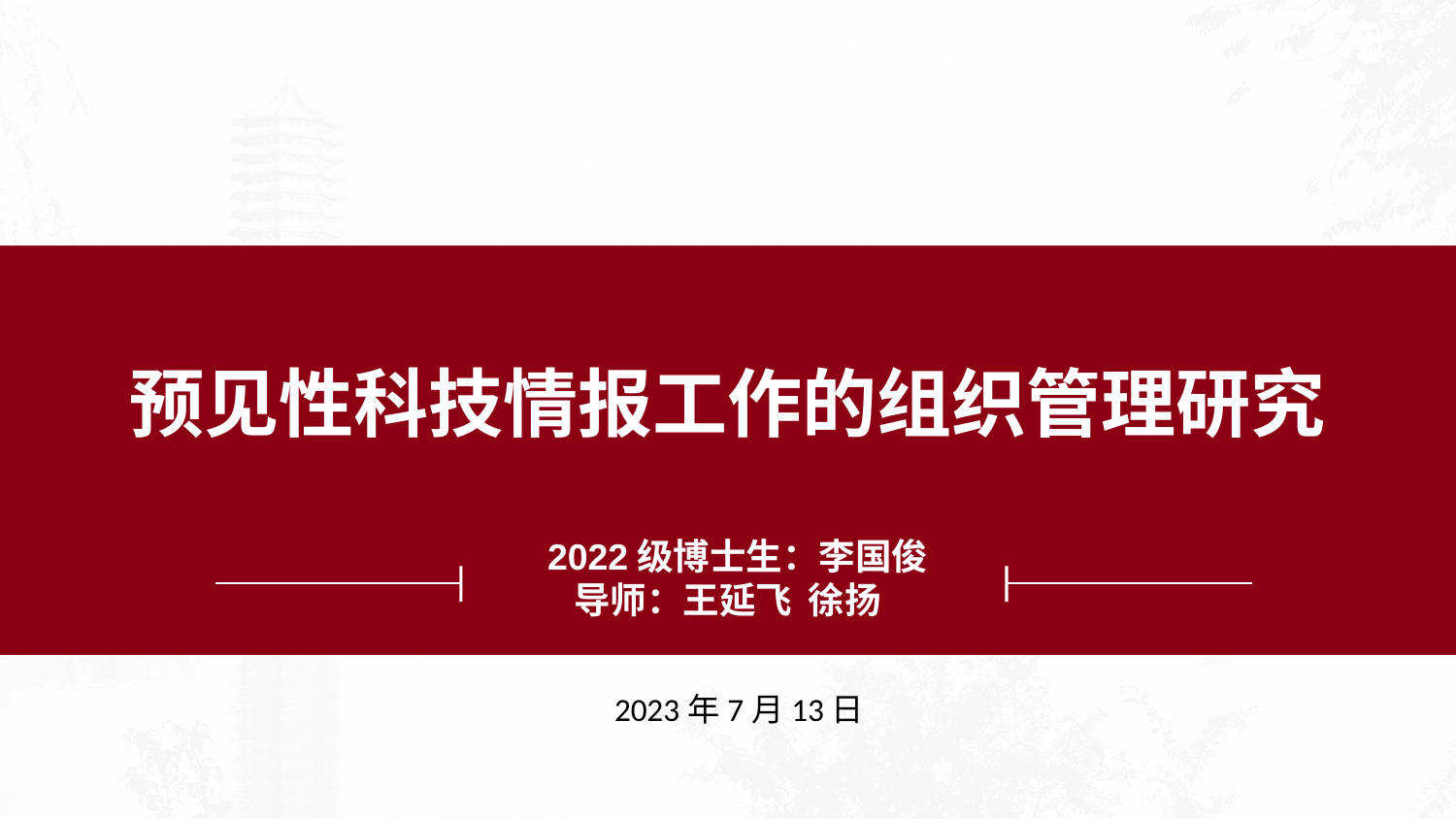

预见性科技情报工作的组织管理研究
  2022级博士生：李国俊
导师：王延飞  徐扬

2023年7月13日